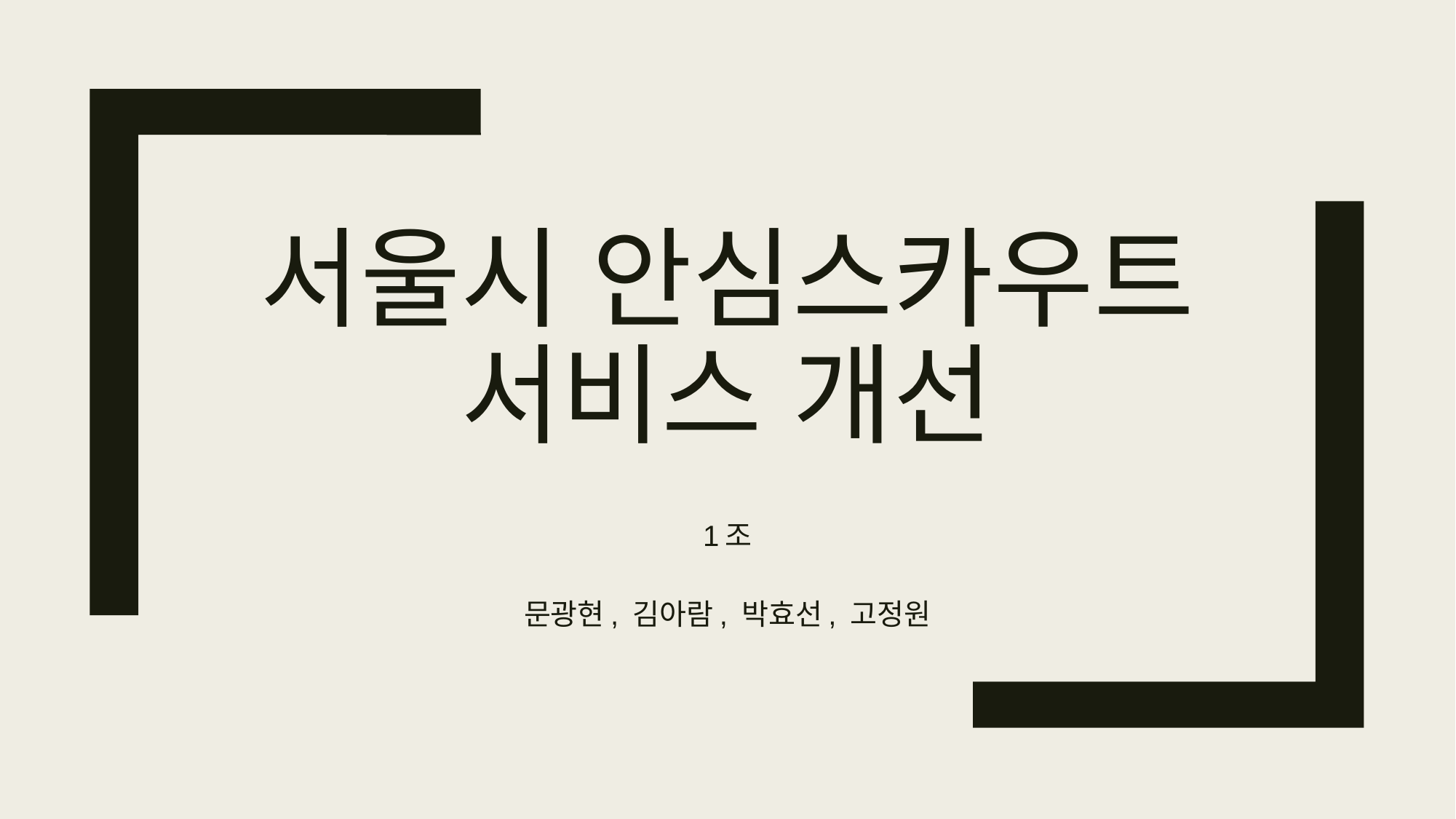

# 서울시 안심스카우트 서비스 개선
1조

문광현, 김아람, 박효선, 고정원